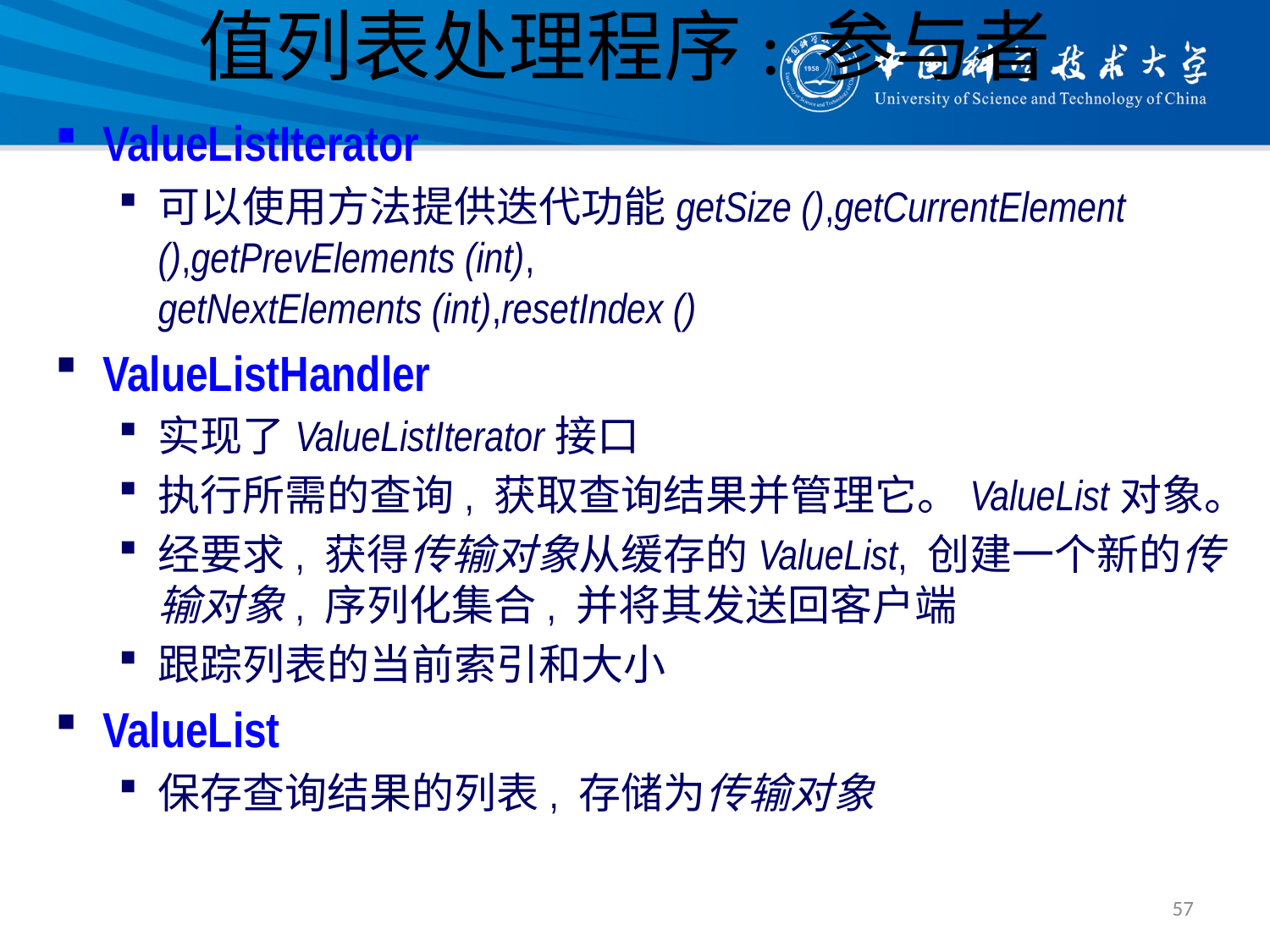

# 值列表处理程序: 参与者
ValueListIterator
可以使用方法提供迭代功能getSize (),getCurrentElement (),getPrevElements (int),
getNextElements (int),resetIndex ()
ValueListHandler
实现了ValueListIterator接口
执行所需的查询, 获取查询结果并管理它。ValueList对象。
经要求, 获得传输对象从缓存的ValueList, 创建一个新的传输对象, 序列化集合, 并将其发送回客户端
跟踪列表的当前索引和大小
ValueList
保存查询结果的列表, 存储为传输对象
57